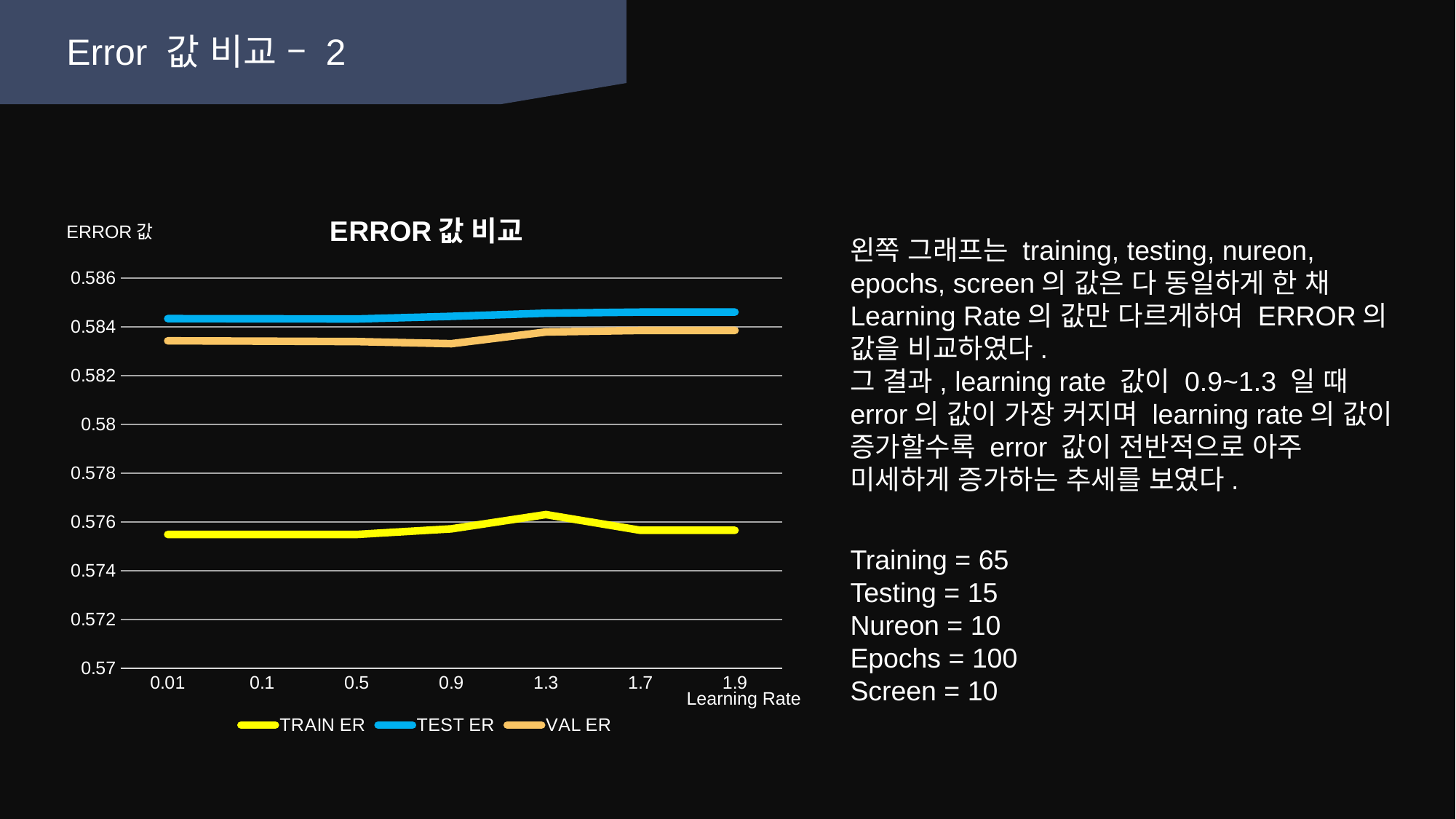

Error 값 비교 – 2

### Chart: ERROR값 비교

| Category | TRAIN ER | TEST ER | VAL ER |
|---|---|---|---|
| 0.01 | 0.5754928 | 0.5843462 | 0.5834354 |
| 0.1 | 0.5754932 | 0.5843392 | 0.5834213 |
| 0.5 | 0.5754959 | 0.5843319 | 0.5834042 |
| 0.9 | 0.5757251 | 0.5844384 | 0.5833184 |
| 1.3 | 0.57631 | 0.584568 | 0.583798 |
| 1.7 | 0.5756643 | 0.5846145 | 0.5838617 |
| 1.9 | 0.5756643 | 0.5846145 | 0.5838617 |
ERROR값
Learning Rate
왼쪽 그래프는 training, testing, nureon, epochs, screen의 값은 다 동일하게 한 채 Learning Rate의 값만 다르게하여 ERROR의 값을 비교하였다.
그 결과, learning rate 값이 0.9~1.3 일 때 error의 값이 가장 커지며 learning rate의 값이 증가할수록 error 값이 전반적으로 아주 미세하게 증가하는 추세를 보였다.

Training = 65
Testing = 15
Nureon = 10
Epochs = 100
Screen = 10